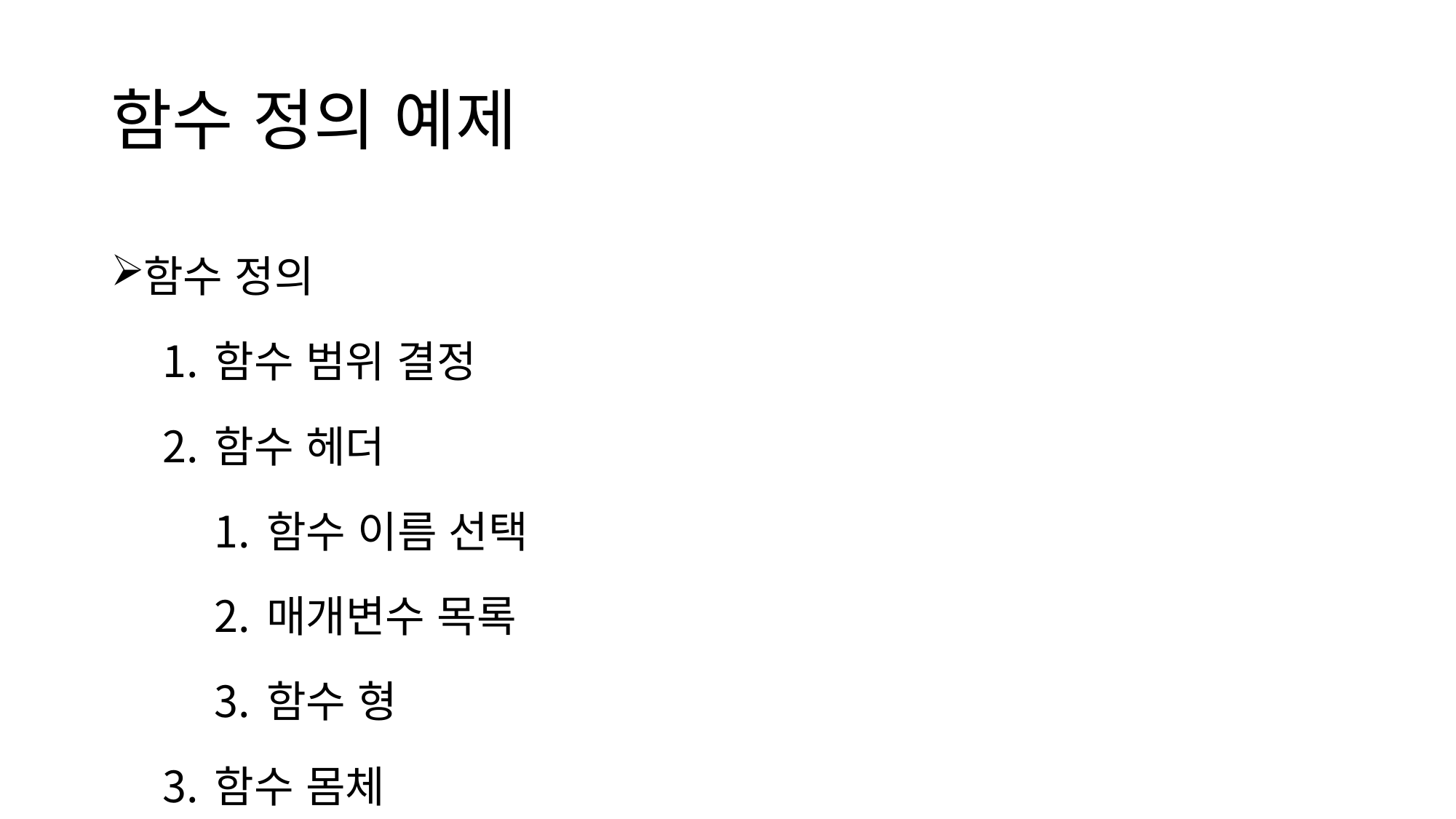

# 함수 정의 예제
함수 정의
함수 범위 결정
함수 헤더
함수 이름 선택
매개변수 목록
함수 형
함수 몸체